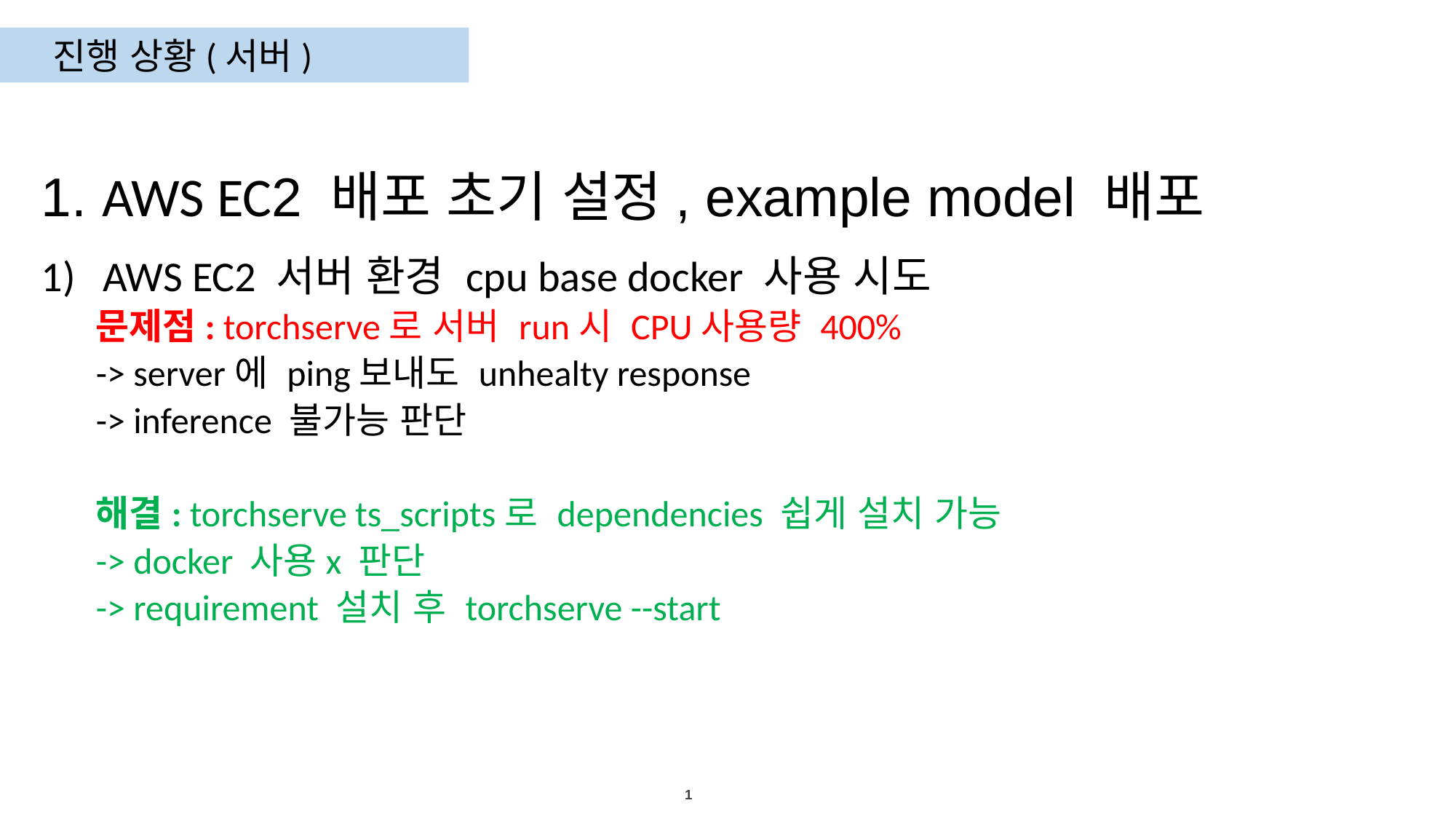

진행 상황(서버)
1. AWS EC2 배포 초기 설정, example model 배포
AWS EC2 서버 환경 cpu base docker 사용 시도
문제점: torchserve로 서버 run시 CPU사용량 400%
-> server에 ping보내도 unhealty response
-> inference 불가능 판단

해결: torchserve ts_scripts로 dependencies 쉽게 설치 가능
-> docker 사용x 판단
-> requirement 설치 후 torchserve --start

1